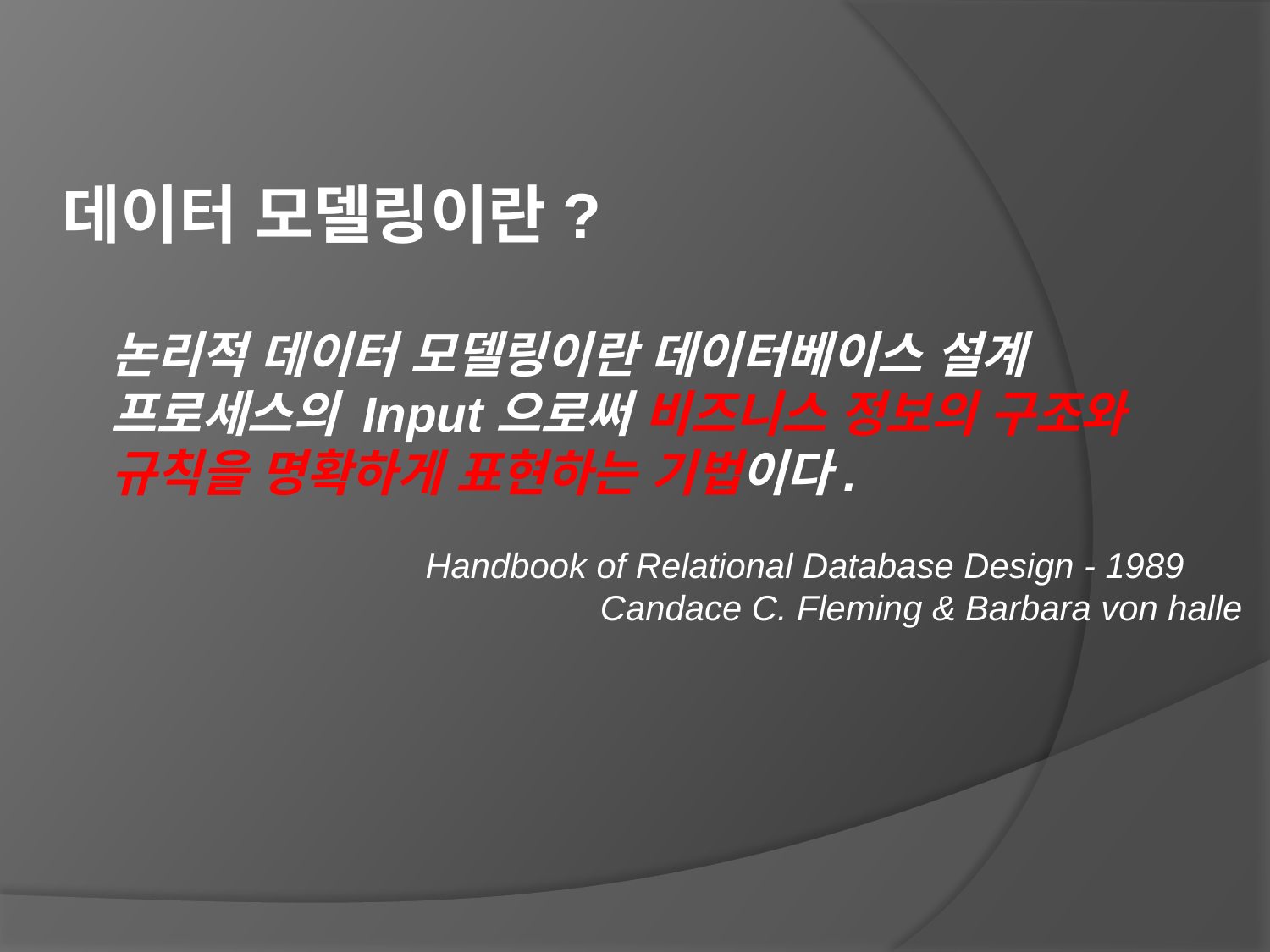

데이터 모델링이란?
논리적 데이터 모델링이란 데이터베이스 설계 프로세스의 Input으로써 비즈니스 정보의 구조와 규칙을 명확하게 표현하는 기법이다.

Handbook of Relational Database Design - 1989
                                          Candace C. Fleming & Barbara von halle